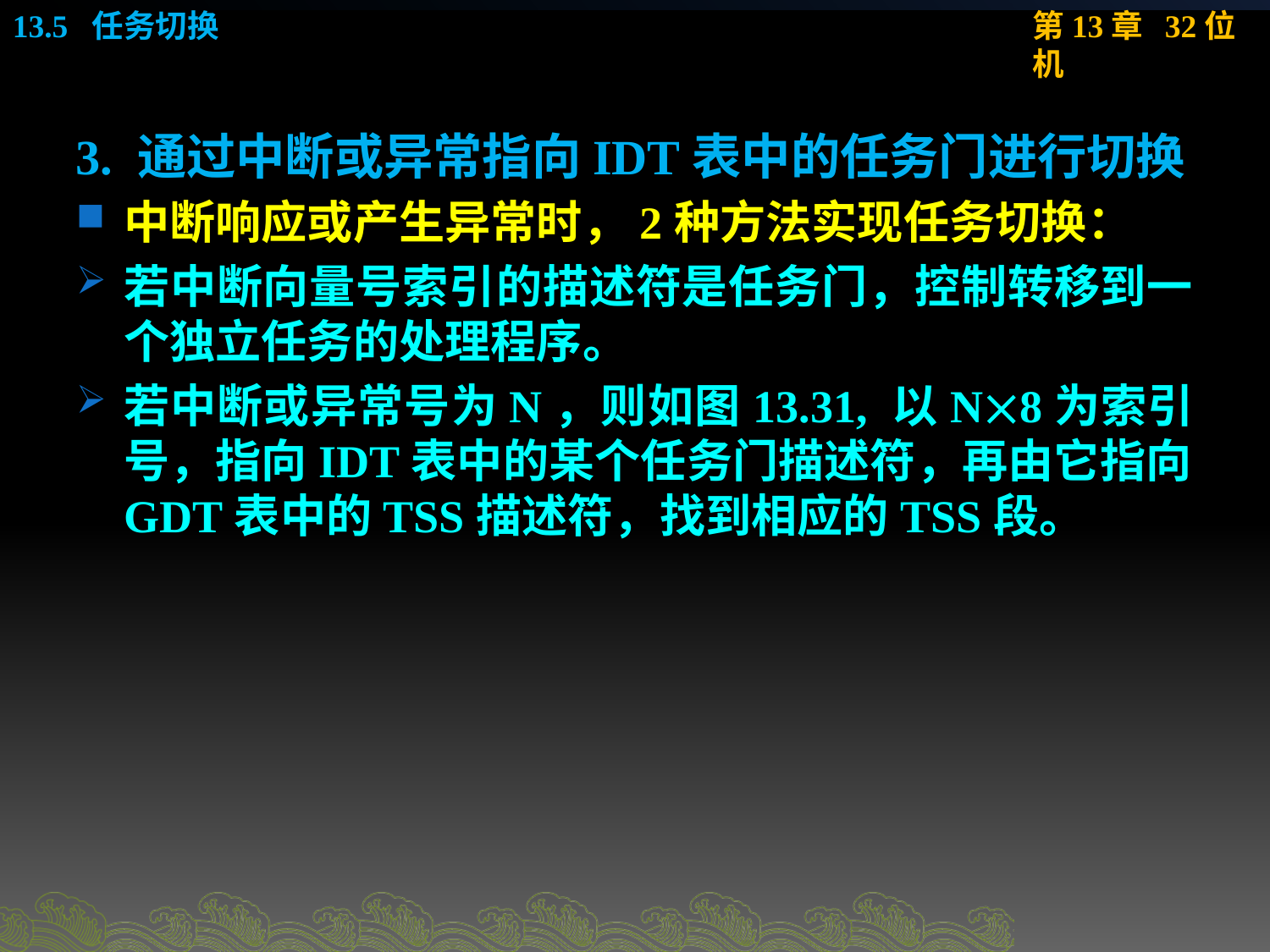

3. 通过中断或异常指向IDT表中的任务门进行切换
中断响应或产生异常时，2种方法实现任务切换：
若中断向量号索引的描述符是任务门，控制转移到一个独立任务的处理程序。
若中断或异常号为N，则如图13.31, 以N×8为索引号，指向IDT表中的某个任务门描述符，再由它指向GDT表中的TSS描述符，找到相应的TSS段。